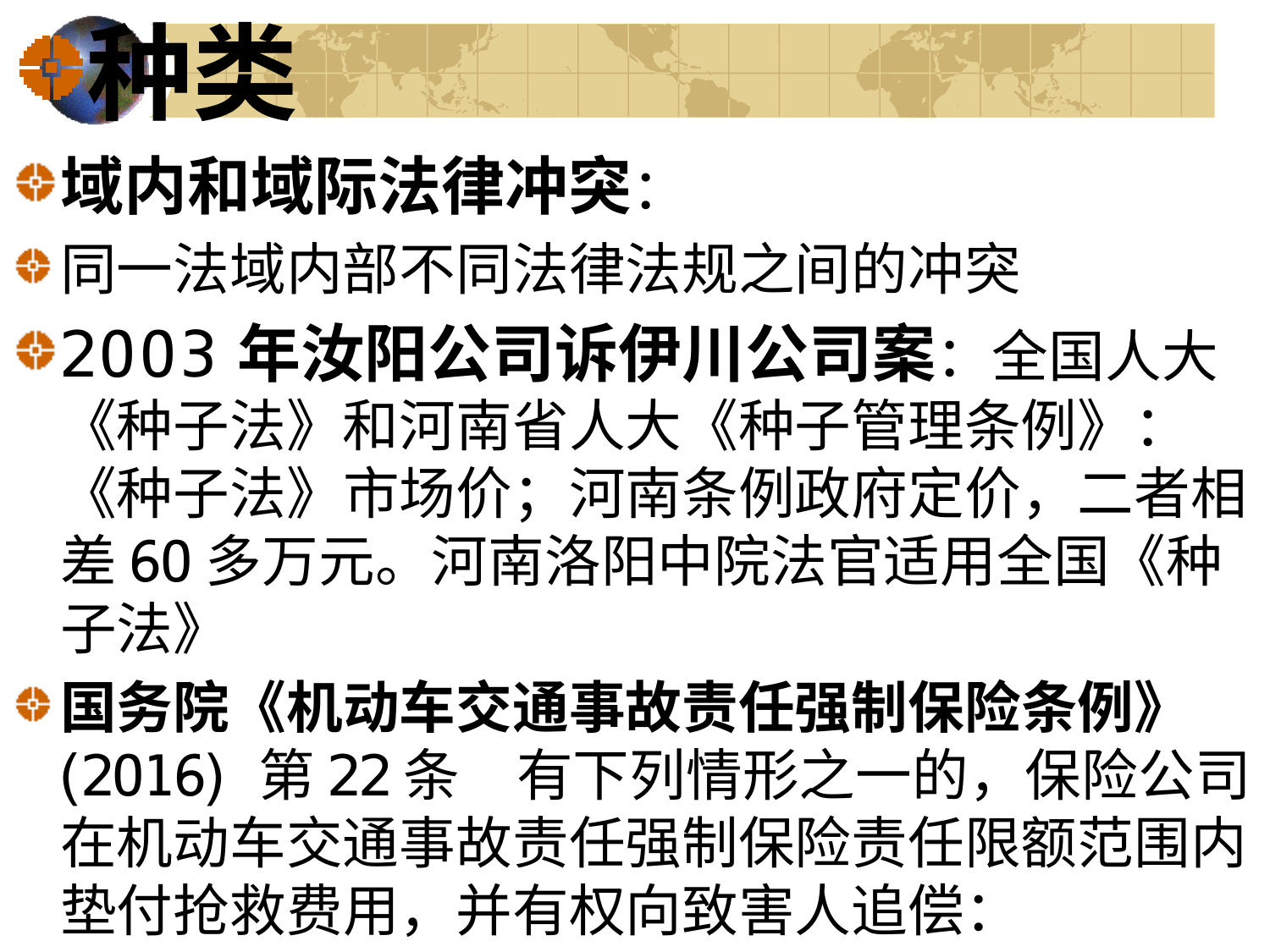

种类
域内和域际法律冲突：
同一法域内部不同法律法规之间的冲突
2003年汝阳公司诉伊川公司案：全国人大《种子法》和河南省人大《种子管理条例》：《种子法》市场价；河南条例政府定价，二者相差60多万元。河南洛阳中院法官适用全国《种子法》
国务院《机动车交通事故责任强制保险条例》 (2016) 第22条　有下列情形之一的，保险公司在机动车交通事故责任强制保险责任限额范围内垫付抢救费用，并有权向致害人追偿：